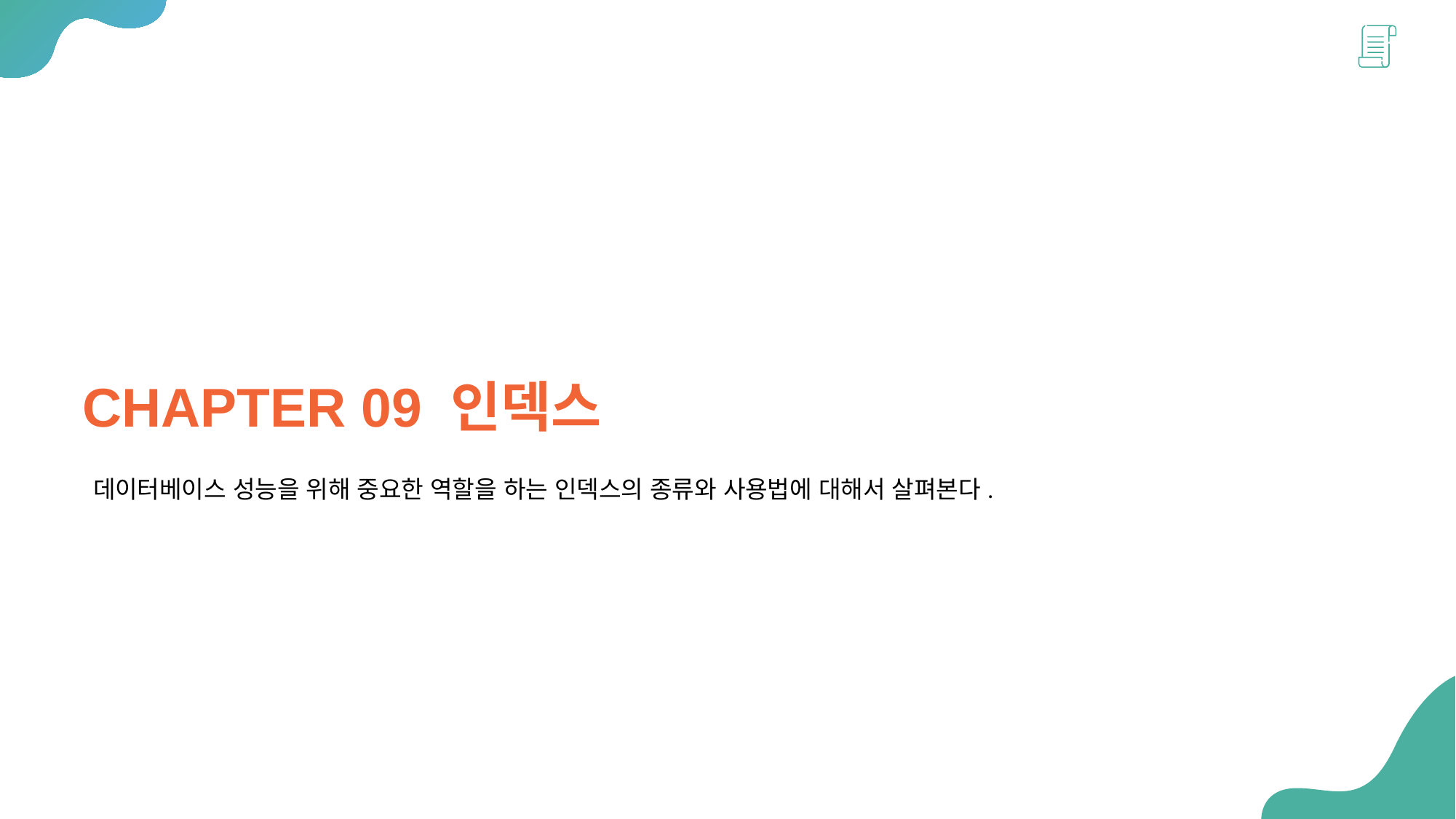

CHAPTER 09 인덱스
데이터베이스 성능을 위해 중요한 역할을 하는 인덱스의 종류와 사용법에 대해서 살펴본다.